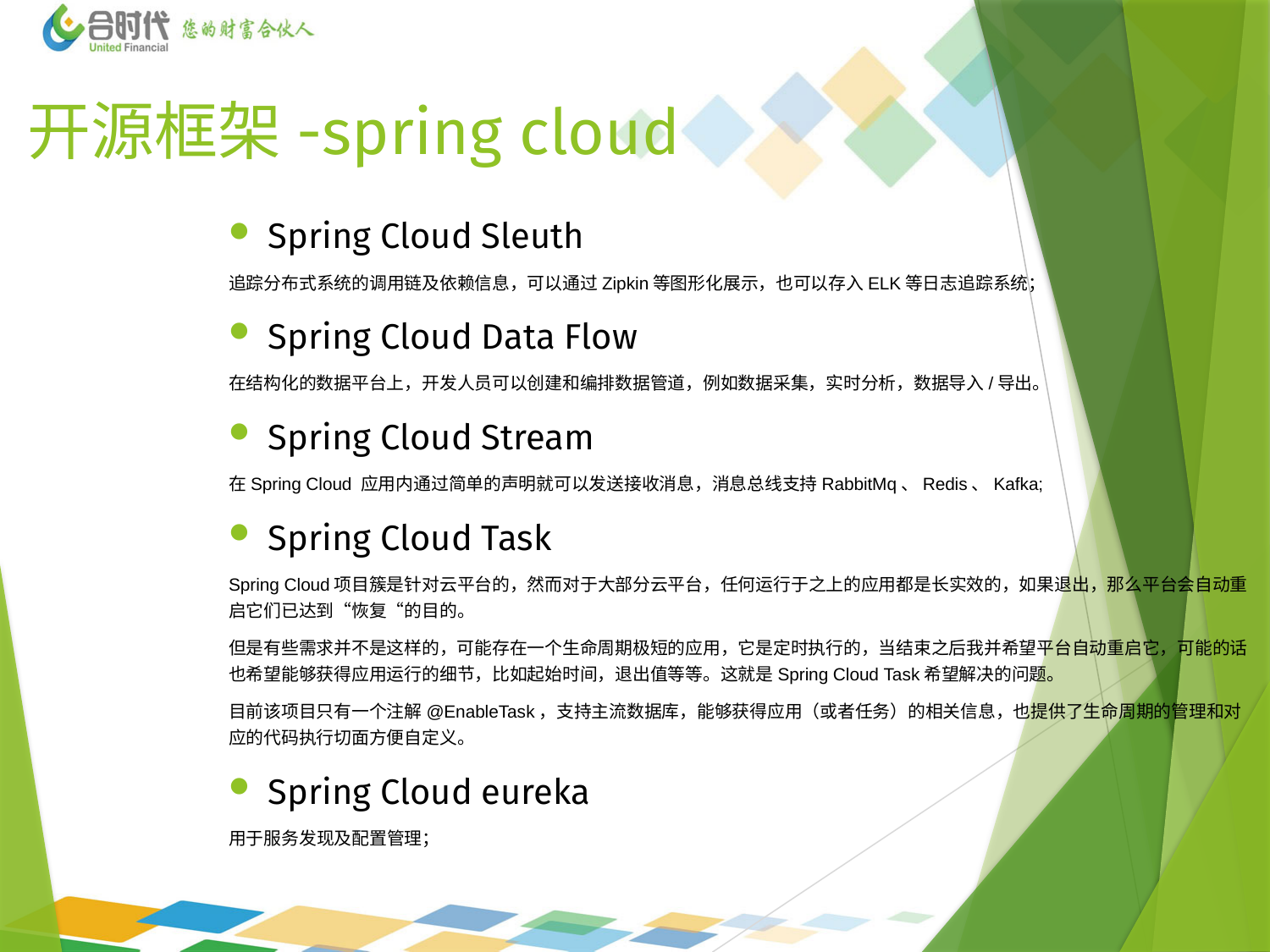

# 开源框架-spring cloud
Spring Cloud Sleuth
追踪分布式系统的调用链及依赖信息，可以通过Zipkin等图形化展示，也可以存入ELK等日志追踪系统；
Spring Cloud Data Flow
在结构化的数据平台上，开发人员可以创建和编排数据管道，例如数据采集，实时分析，数据导入/导出。
Spring Cloud Stream
在Spring Cloud 应用内通过简单的声明就可以发送接收消息，消息总线支持RabbitMq、Redis、Kafka;
Spring Cloud Task
Spring Cloud项目簇是针对云平台的，然而对于大部分云平台，任何运行于之上的应用都是长实效的，如果退出，那么平台会自动重启它们已达到“恢复“的目的。
但是有些需求并不是这样的，可能存在一个生命周期极短的应用，它是定时执行的，当结束之后我并希望平台自动重启它，可能的话也希望能够获得应用运行的细节，比如起始时间，退出值等等。这就是Spring Cloud Task希望解决的问题。
目前该项目只有一个注解@EnableTask，支持主流数据库，能够获得应用（或者任务）的相关信息，也提供了生命周期的管理和对应的代码执行切面方便自定义。
Spring Cloud eureka
用于服务发现及配置管理；